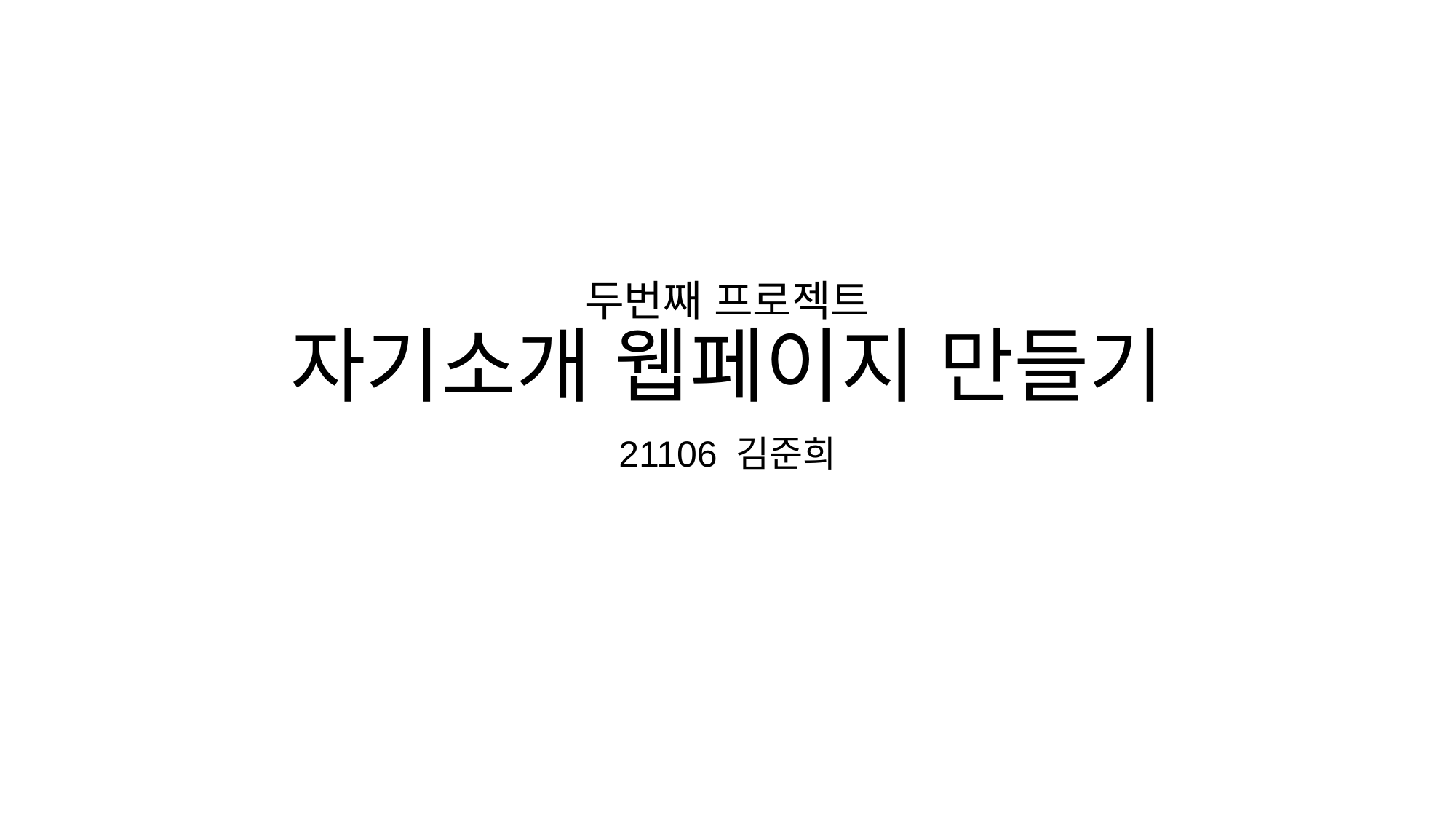

# 두번째 프로젝트 자기소개 웹페이지 만들기
21106 김준희